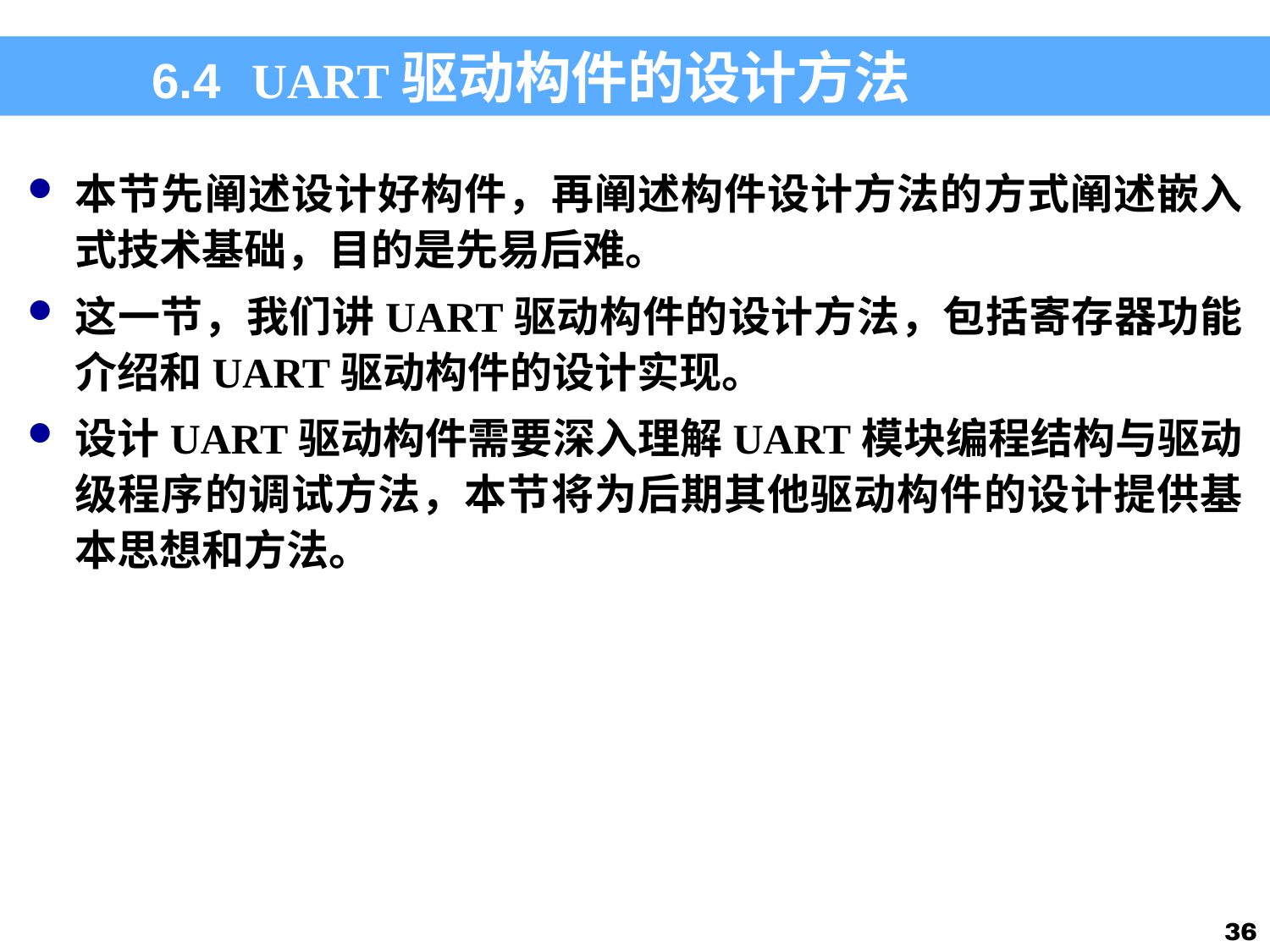

6.4  UART驱动构件的设计方法
本节先阐述设计好构件，再阐述构件设计方法的方式阐述嵌入式技术基础，目的是先易后难。
这一节，我们讲UART驱动构件的设计方法，包括寄存器功能介绍和UART驱动构件的设计实现。
设计UART驱动构件需要深入理解UART模块编程结构与驱动级程序的调试方法，本节将为后期其他驱动构件的设计提供基本思想和方法。
36